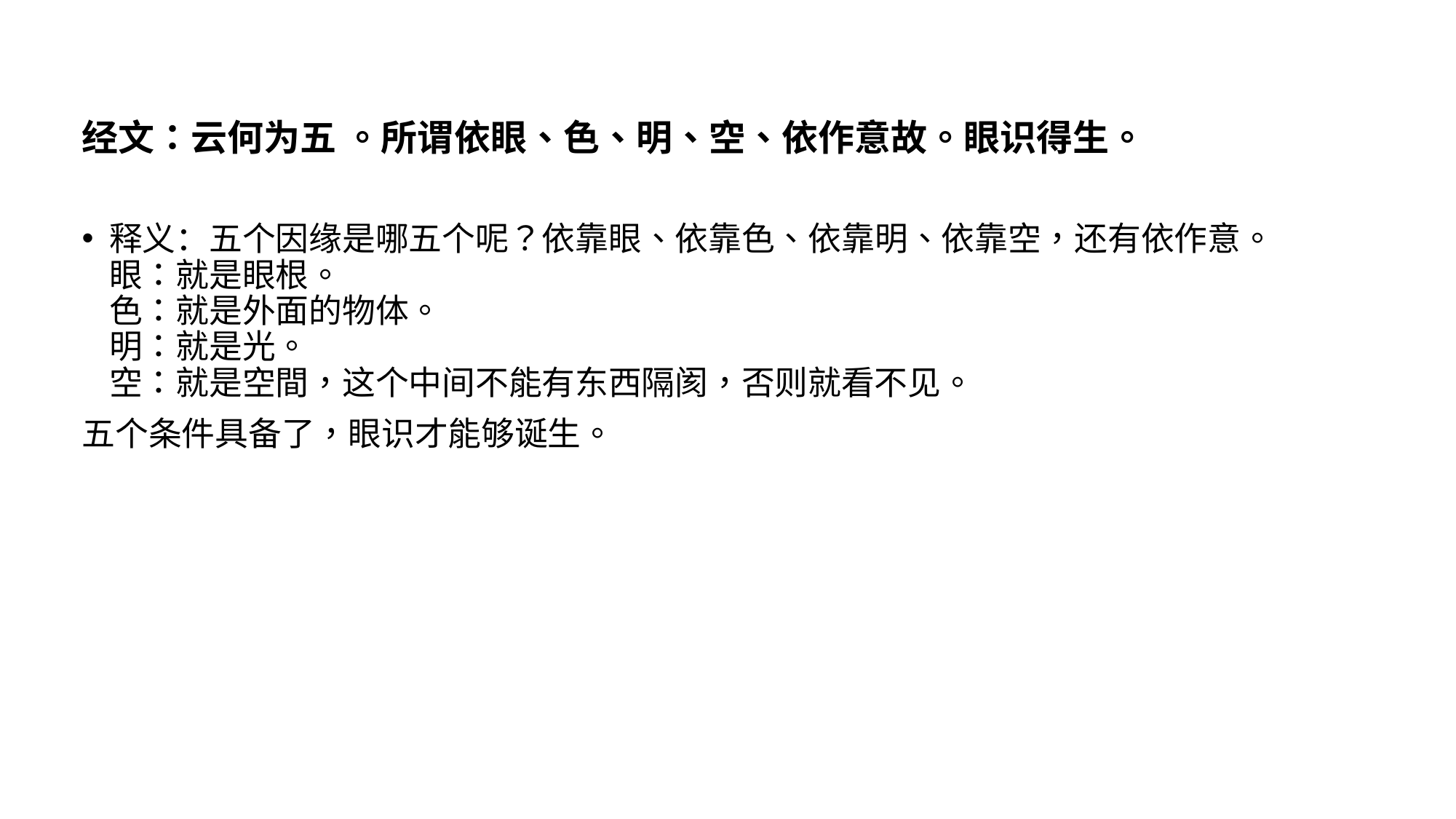

经文：云何为五 。所谓依眼、色、明、空、依作意故。眼识得生。

释义：五个因缘是哪五个呢？依靠眼、依靠色、依靠明、依靠空，还有依作意。
眼：就是眼根。
色：就是外面的物体。
明：就是光。
空：就是空間，这个中间不能有东西隔阂，否则就看不见。
五个条件具备了，眼识才能够诞生。